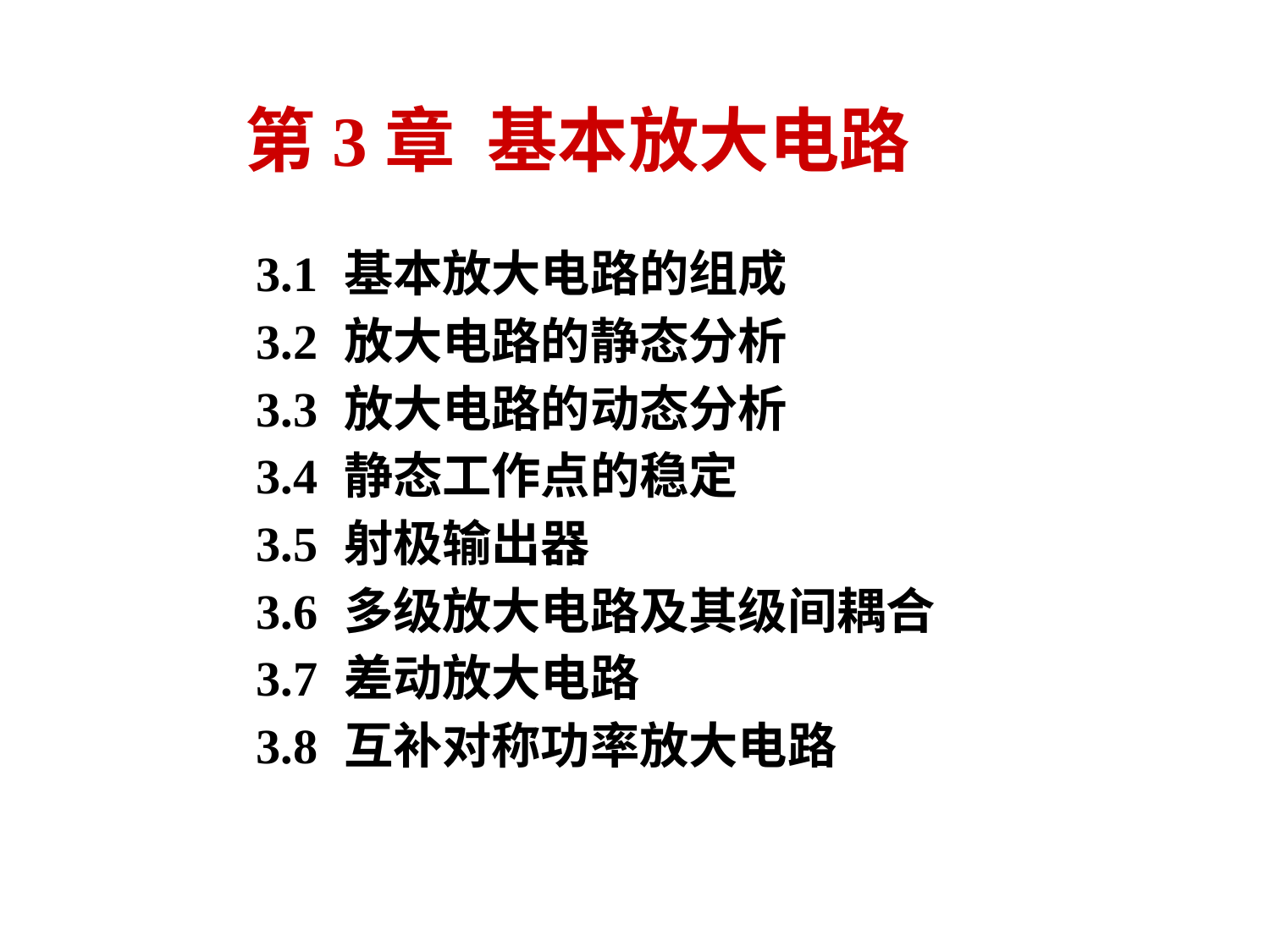

第3章  基本放大电路
3.1 基本放大电路的组成
3.2 放大电路的静态分析
3.3 放大电路的动态分析
3.4 静态工作点的稳定
3.5 射极输出器
3.6 多级放大电路及其级间耦合
3.7 差动放大电路
3.8 互补对称功率放大电路